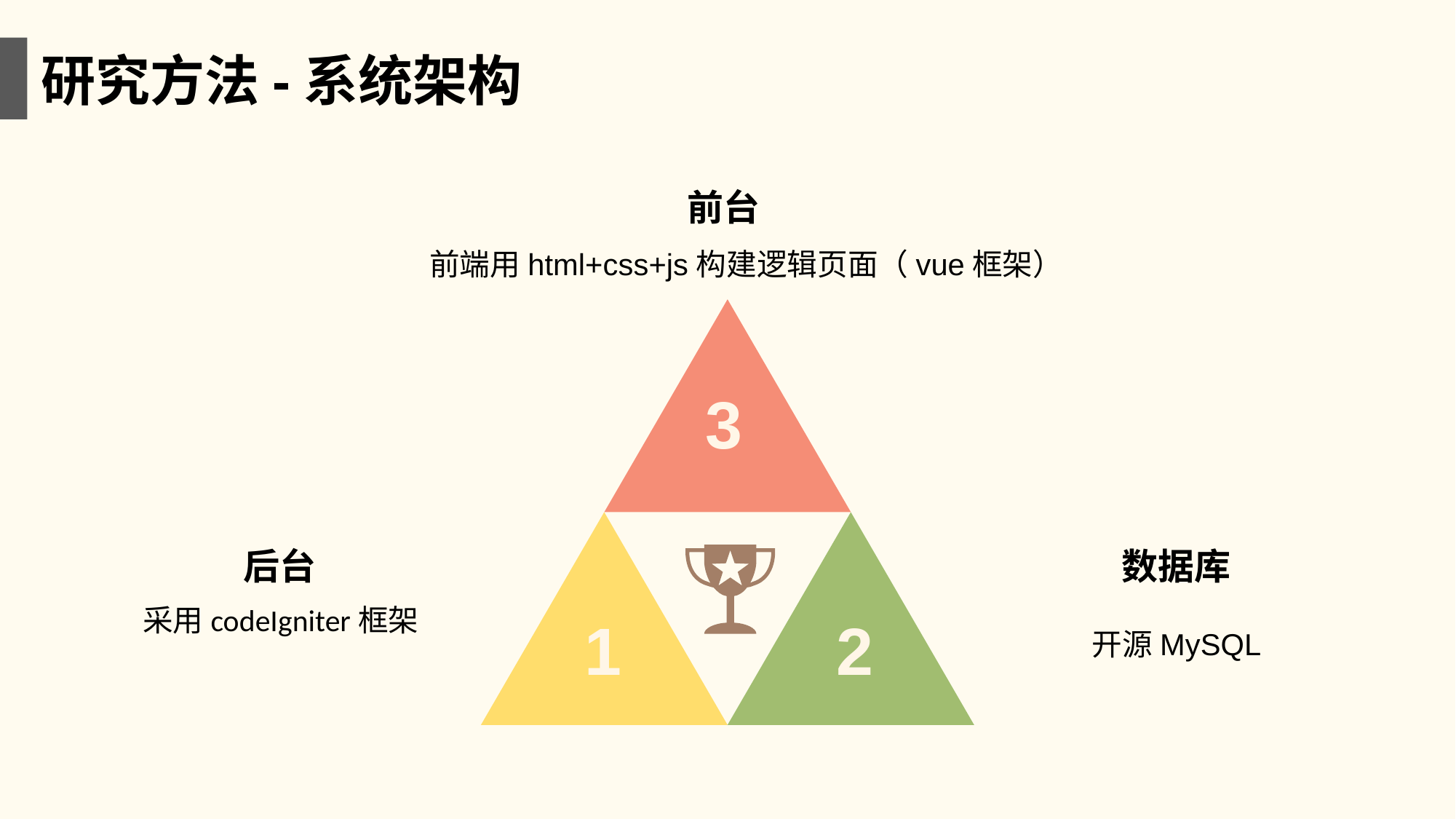

研究方法-系统架构
前台
前端用html+css+js构建逻辑页面（vue框架）

3

1
2
后台
采用codeIgniter框架
数据库
开源MySQL